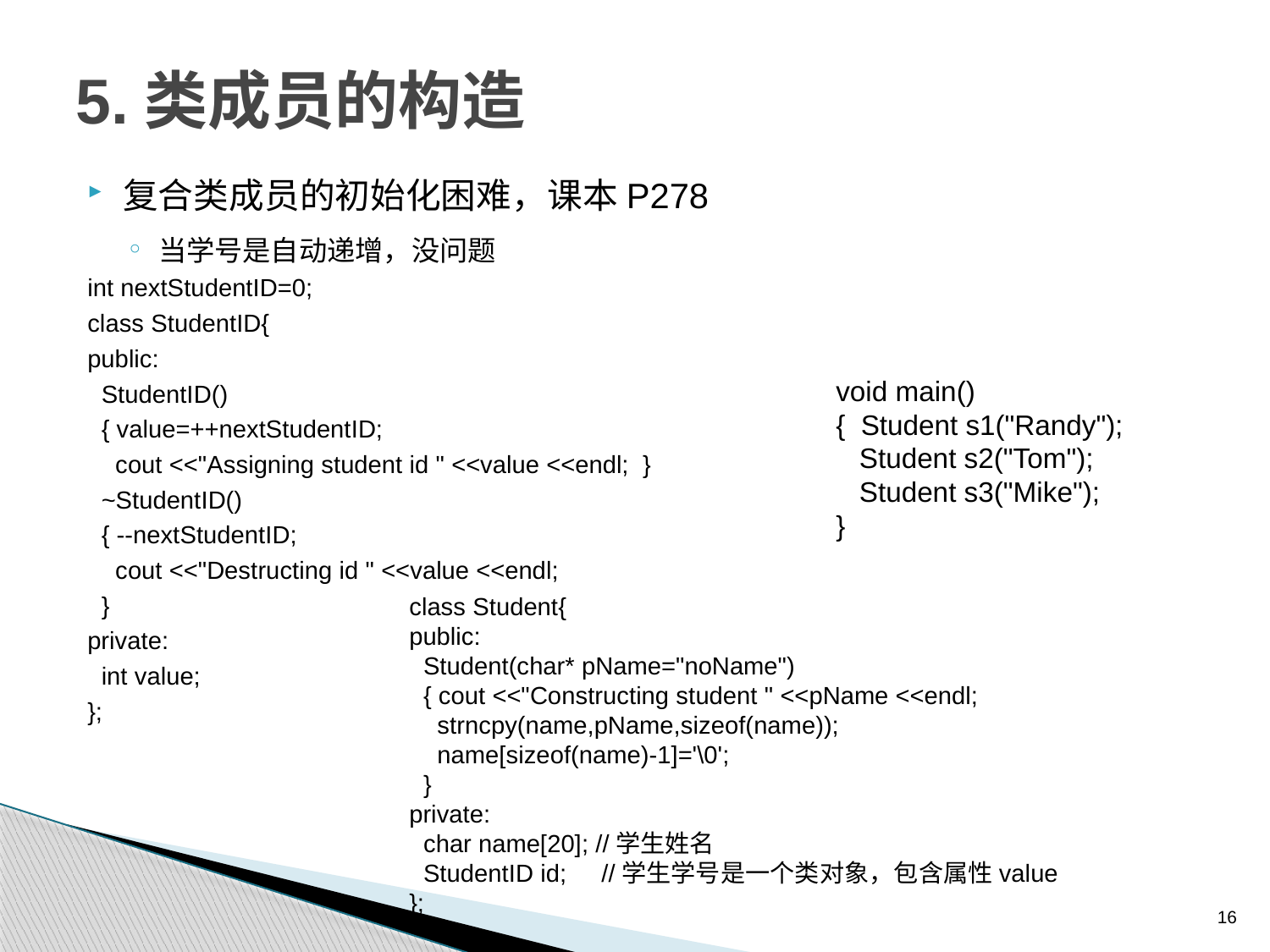

# 5.类成员的构造
复合类成员的初始化困难，课本P278
当学号是自动递增，没问题
int nextStudentID=0;
class StudentID{
public:
  StudentID()
  { value=++nextStudentID;
    cout <<"Assigning student id " <<value <<endl;  }
  ~StudentID()
  { --nextStudentID;
    cout <<"Destructing id " <<value <<endl;
  }
private:
  int value;
};
void main()
{  Student s1("Randy");
   Student s2("Tom");
   Student s3("Mike");
}
class Student{
public:
  Student(char* pName="noName")
  { cout <<"Constructing student " <<pName <<endl;
    strncpy(name,pName,sizeof(name));
    name[sizeof(name)-1]='\0';
  }
private:
  char name[20]; //学生姓名
  StudentID id;     //学生学号是一个类对象，包含属性value
};
16